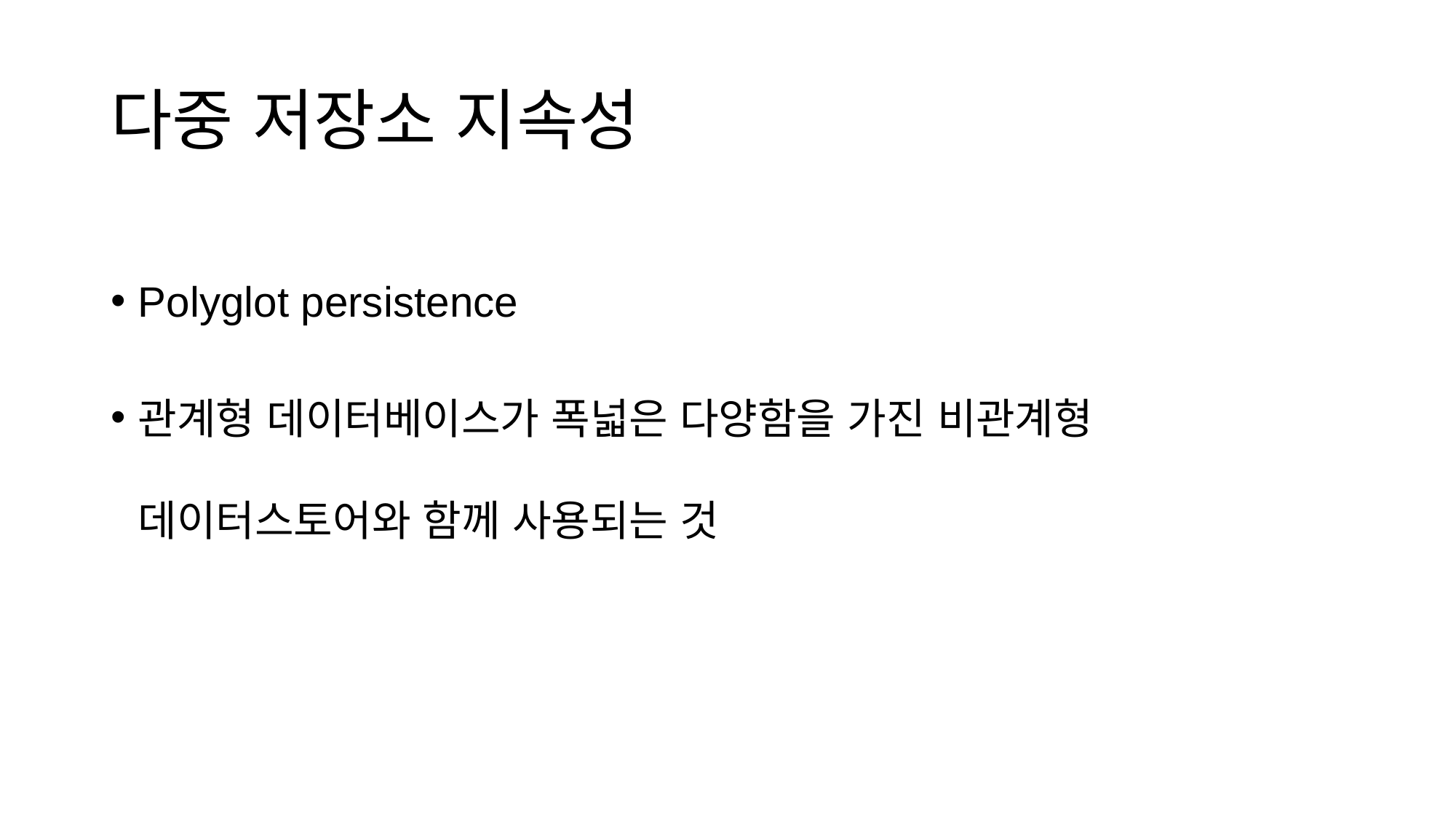

# 다중 저장소 지속성
Polyglot persistence
관계형 데이터베이스가 폭넓은 다양함을 가진 비관계형 데이터스토어와 함께 사용되는 것